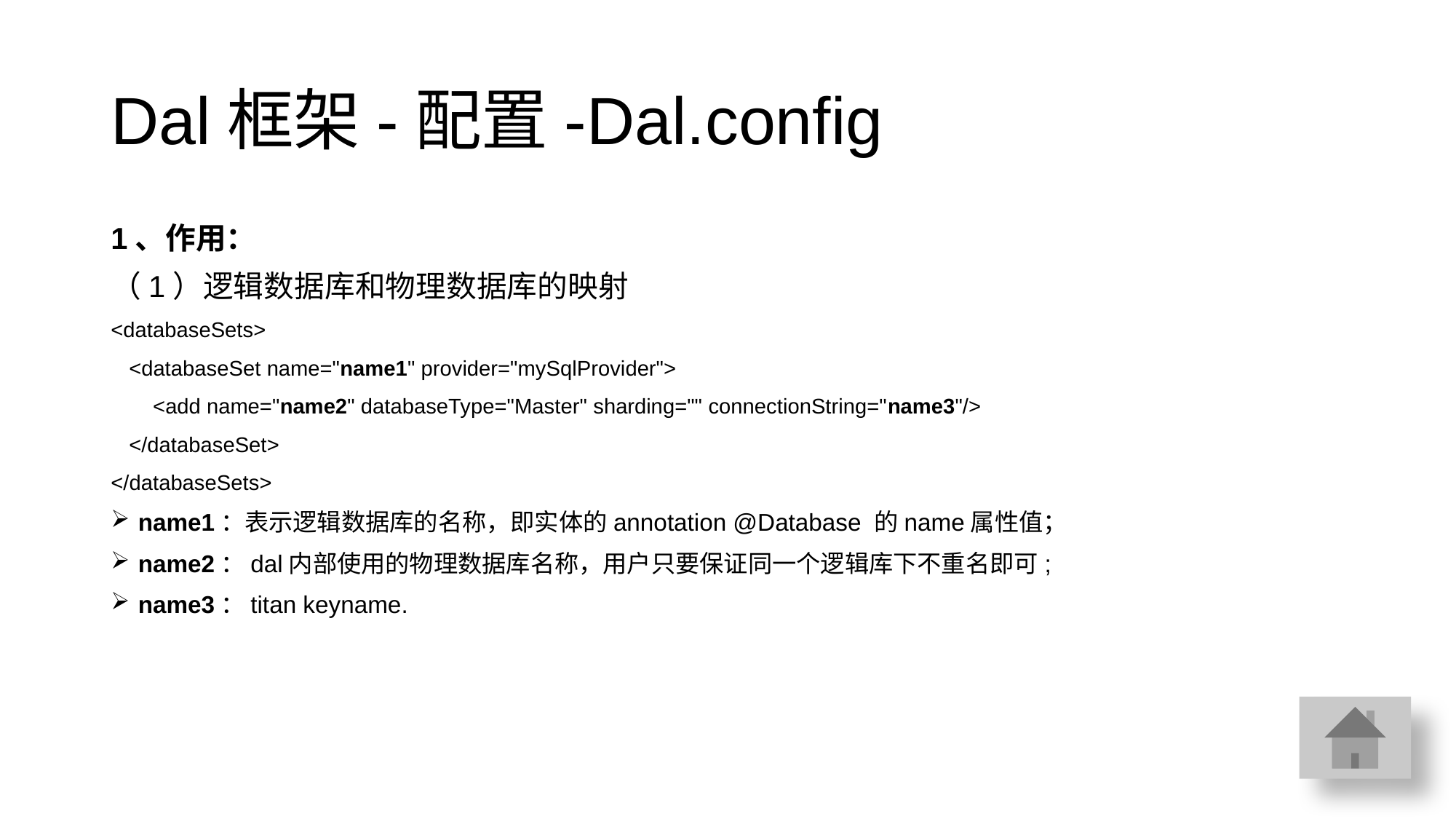

# Dal框架-配置-Dal.config
1、作用：
（1）逻辑数据库和物理数据库的映射
<databaseSets>
   <databaseSet name="name1" provider="mySqlProvider">
       <add name="name2" databaseType="Master" sharding="" connectionString="name3"/>
   </databaseSet>
</databaseSets>
name1：表示逻辑数据库的名称，即实体的annotation @Database 的name属性值；
name2：dal内部使用的物理数据库名称，用户只要保证同一个逻辑库下不重名即可;
name3：titan keyname.